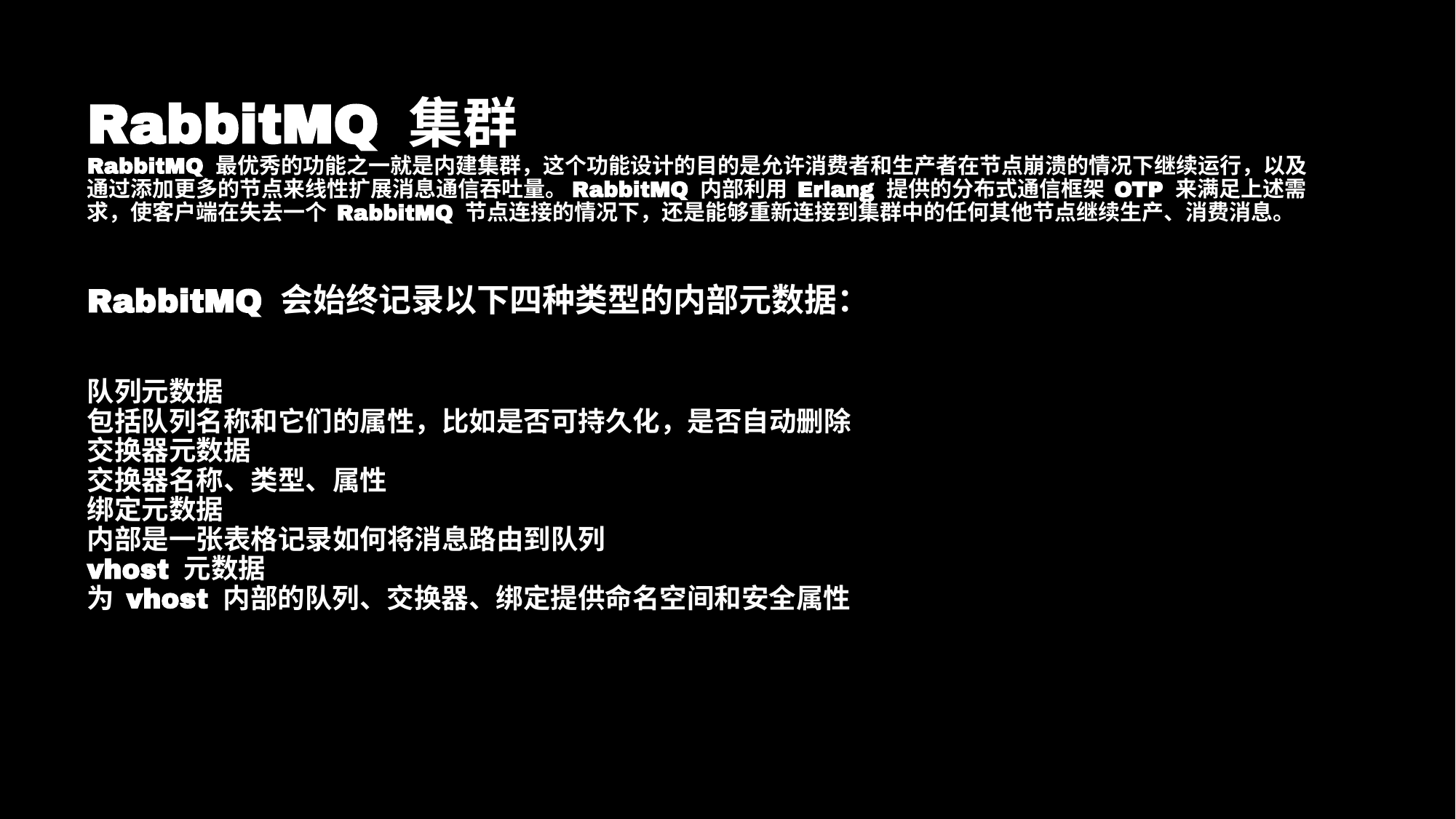

# RabbitMQ 集群 RabbitMQ 最优秀的功能之一就是内建集群，这个功能设计的目的是允许消费者和生产者在节点崩溃的情况下继续运行，以及通过添加更多的节点来线性扩展消息通信吞吐量。RabbitMQ 内部利用 Erlang 提供的分布式通信框架 OTP 来满足上述需求，使客户端在失去一个 RabbitMQ 节点连接的情况下，还是能够重新连接到集群中的任何其他节点继续生产、消费消息。 RabbitMQ 会始终记录以下四种类型的内部元数据： 队列元数据 包括队列名称和它们的属性，比如是否可持久化，是否自动删除 交换器元数据 交换器名称、类型、属性 绑定元数据 内部是一张表格记录如何将消息路由到队列 vhost 元数据 为 vhost 内部的队列、交换器、绑定提供命名空间和安全属性